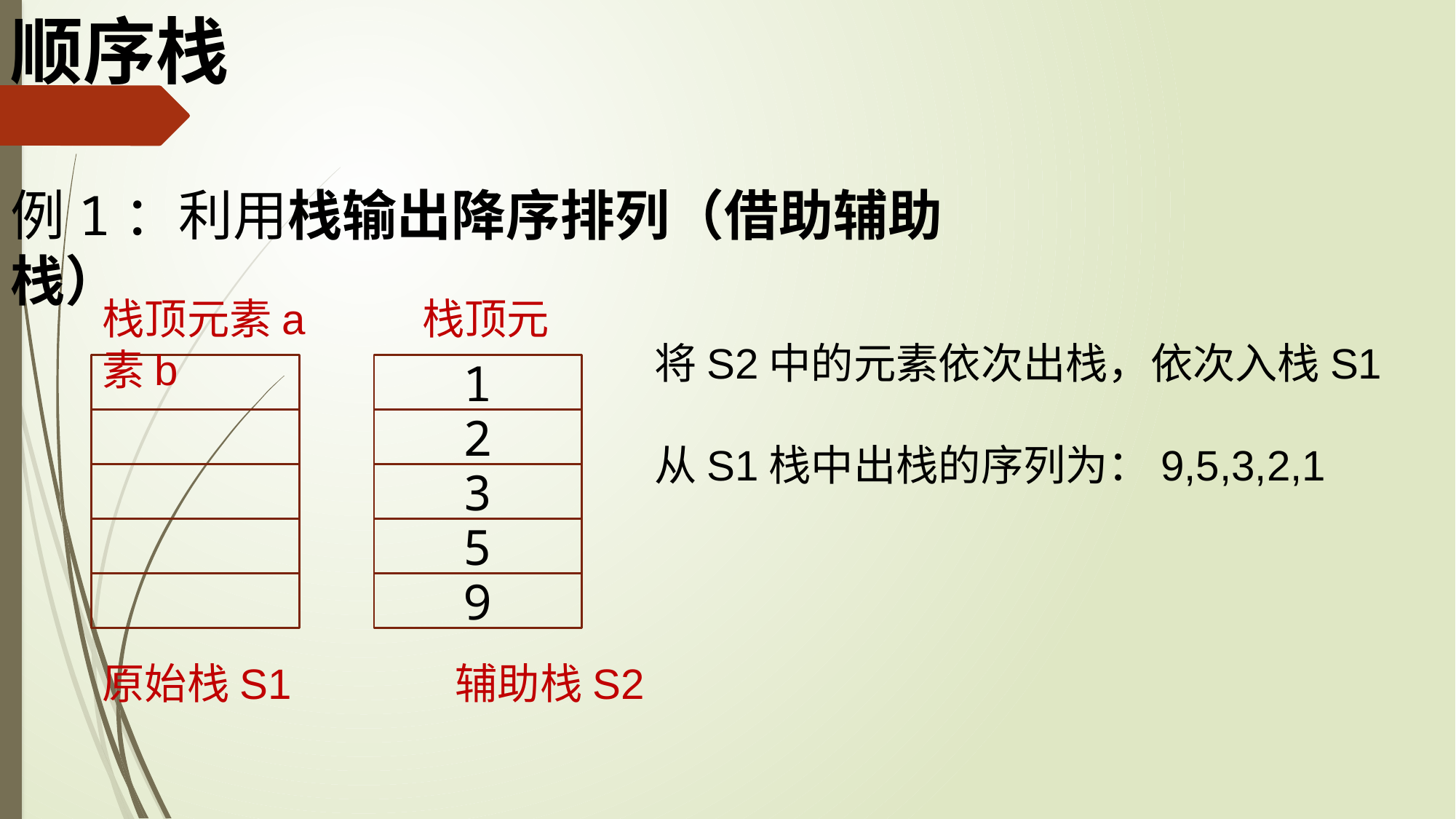

顺序栈
例1：利用栈输出降序排列（借助辅助栈）
栈顶元素a         栈顶元素b
将S2中的元素依次出栈，依次入栈S1

从S1栈中出栈的序列为：9,5,3,2,1

1

2

3

5

9
原始栈S1             辅助栈S2